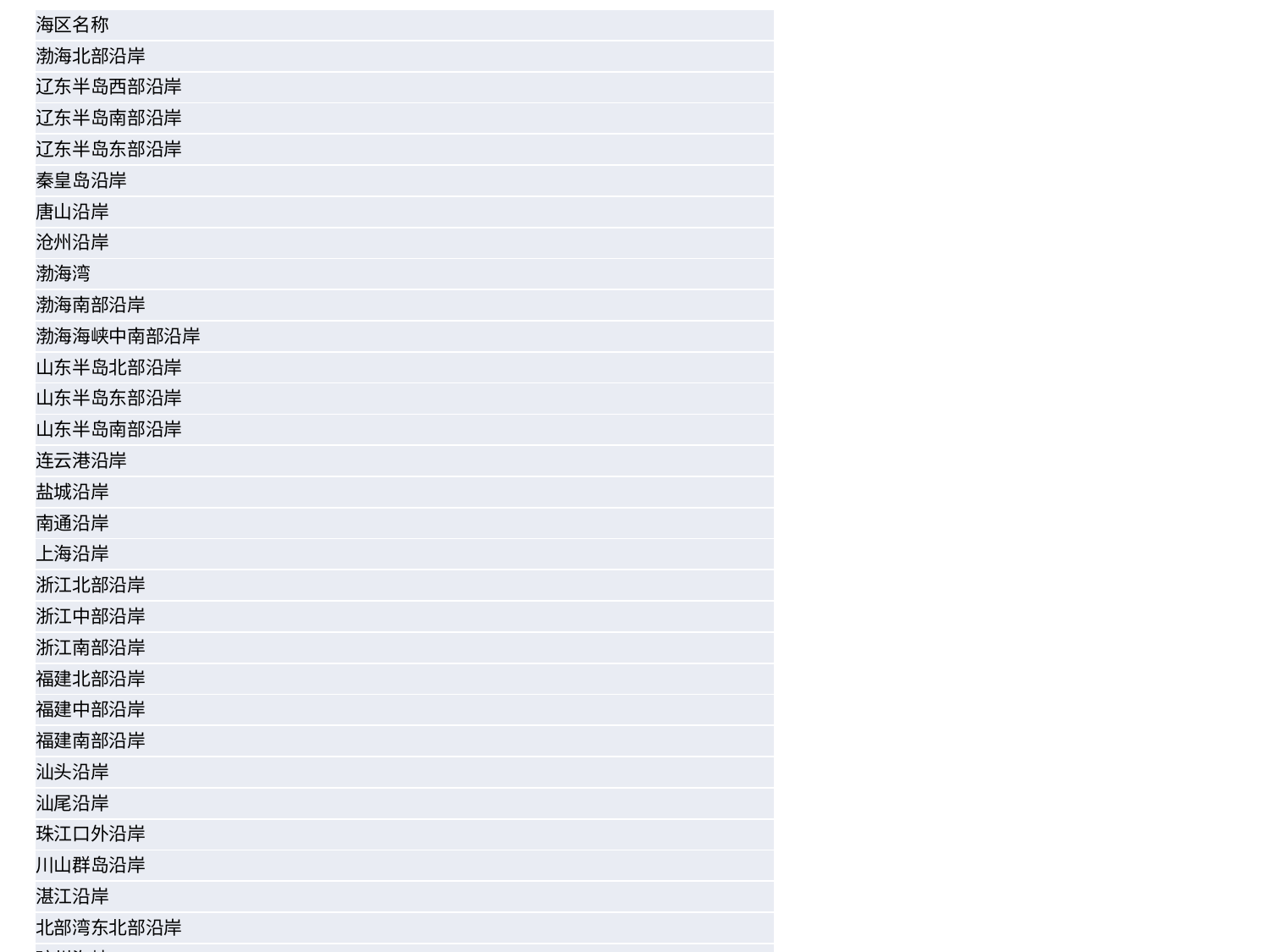

| 海区名称 |
| --- |
| 渤海北部沿岸 |
| 辽东半岛西部沿岸 |
| 辽东半岛南部沿岸 |
| 辽东半岛东部沿岸 |
| 秦皇岛沿岸 |
| 唐山沿岸 |
| 沧州沿岸 |
| 渤海湾 |
| 渤海南部沿岸 |
| 渤海海峡中南部沿岸 |
| 山东半岛北部沿岸 |
| 山东半岛东部沿岸 |
| 山东半岛南部沿岸 |
| 连云港沿岸 |
| 盐城沿岸 |
| 南通沿岸 |
| 上海沿岸 |
| 浙江北部沿岸 |
| 浙江中部沿岸 |
| 浙江南部沿岸 |
| 福建北部沿岸 |
| 福建中部沿岸 |
| 福建南部沿岸 |
| 汕头沿岸 |
| 汕尾沿岸 |
| 珠江口外沿岸 |
| 川山群岛沿岸 |
| 湛江沿岸 |
| 北部湾东北部沿岸 |
| 琼州海峡 |
| 海南西部沿岸 |
| 海南南部沿岸 |
| 海南东部沿岸 |
| 北部湾西北部沿岸 |